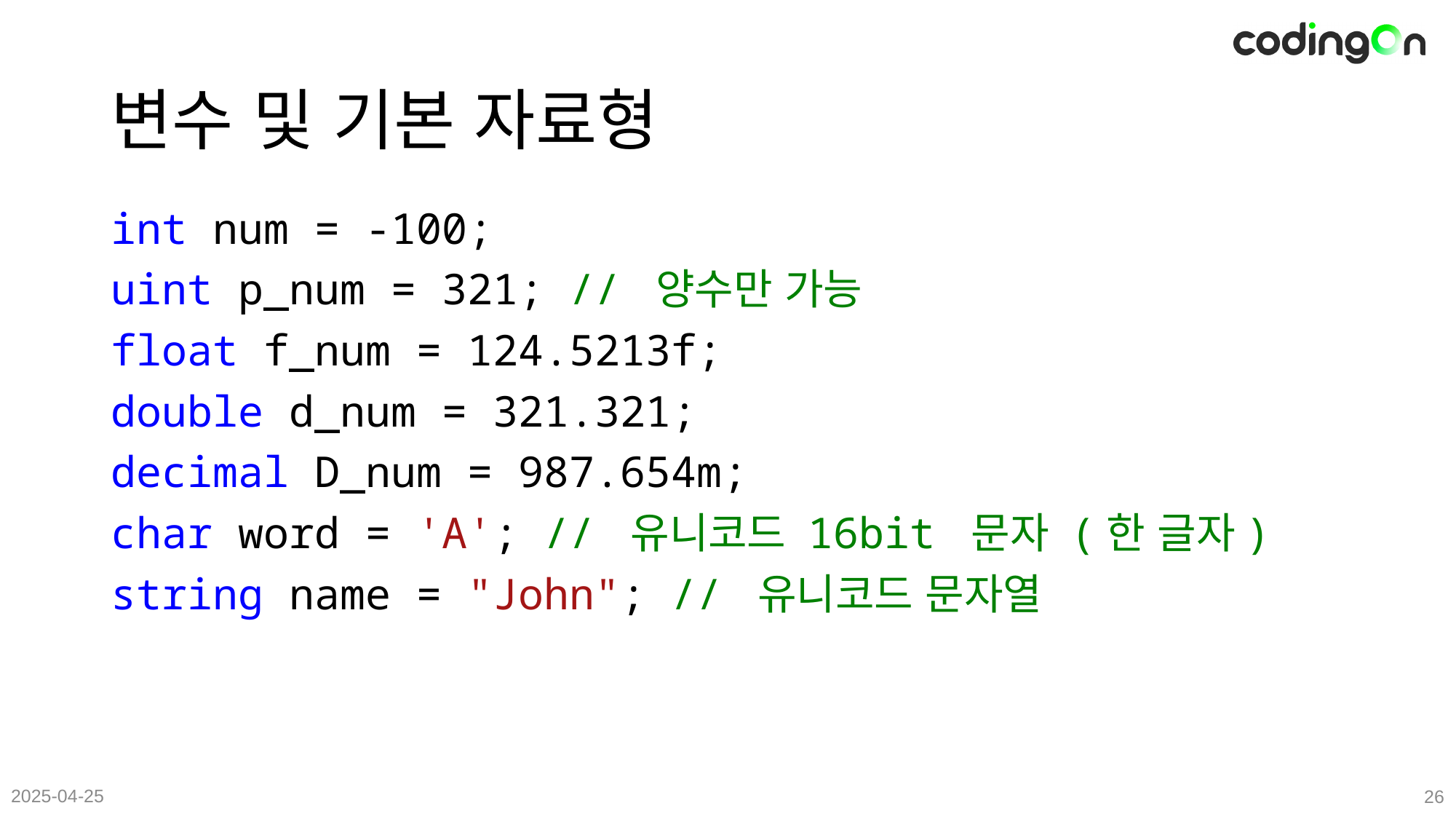

# 변수 및 기본 자료형
int num = -100;
uint p_num = 321; // 양수만 가능
float f_num = 124.5213f;
double d_num = 321.321;
decimal D_num = 987.654m;
char word = 'A'; // 유니코드 16bit 문자 (한 글자)
string name = "John"; // 유니코드 문자열
2025-04-25
26